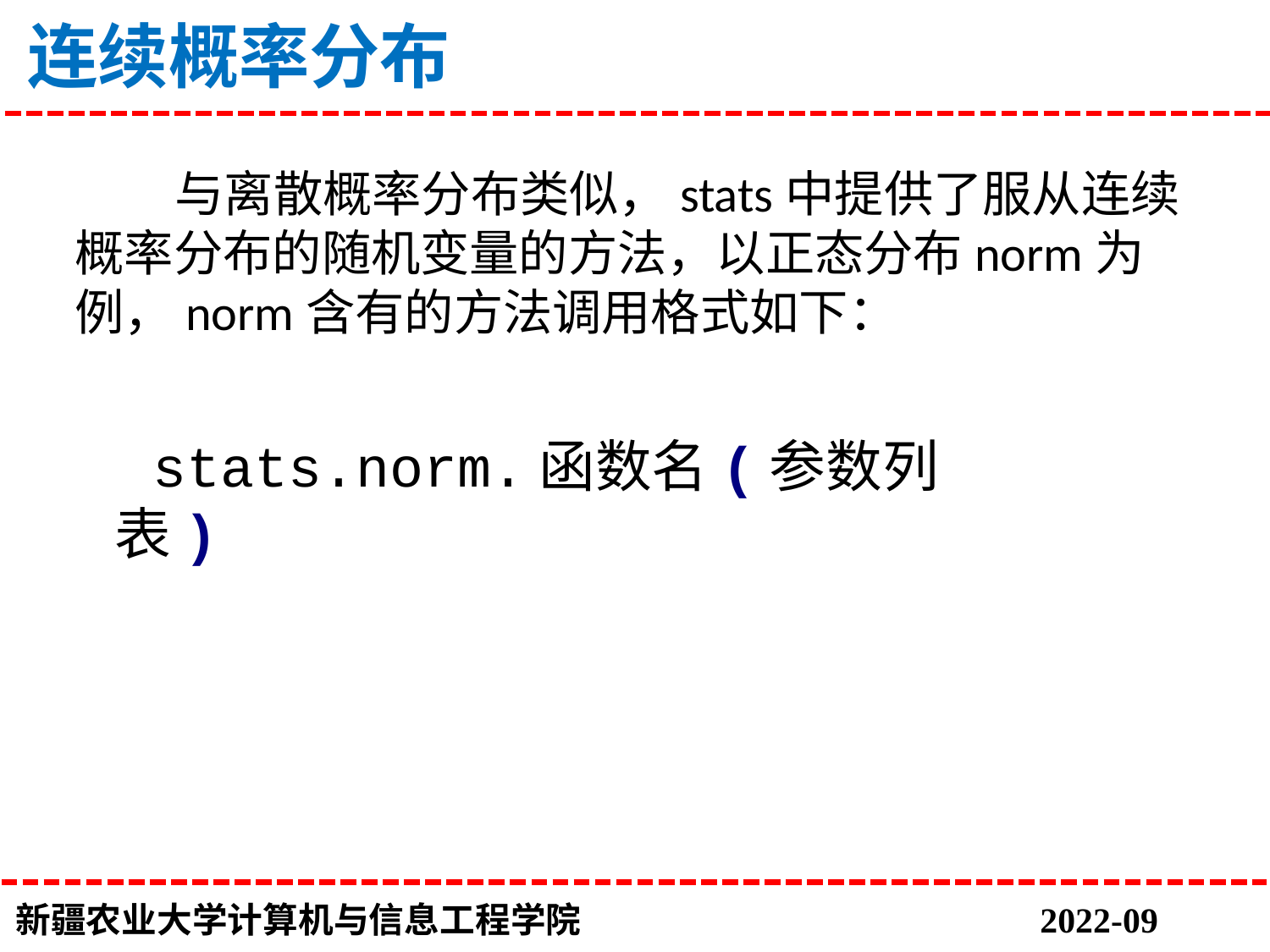

# 连续概率分布
        与离散概率分布类似，stats中提供了服从连续概率分布的随机变量的方法，以正态分布norm为例，norm含有的方法调用格式如下：

stats.norm.函数名(参数列表)